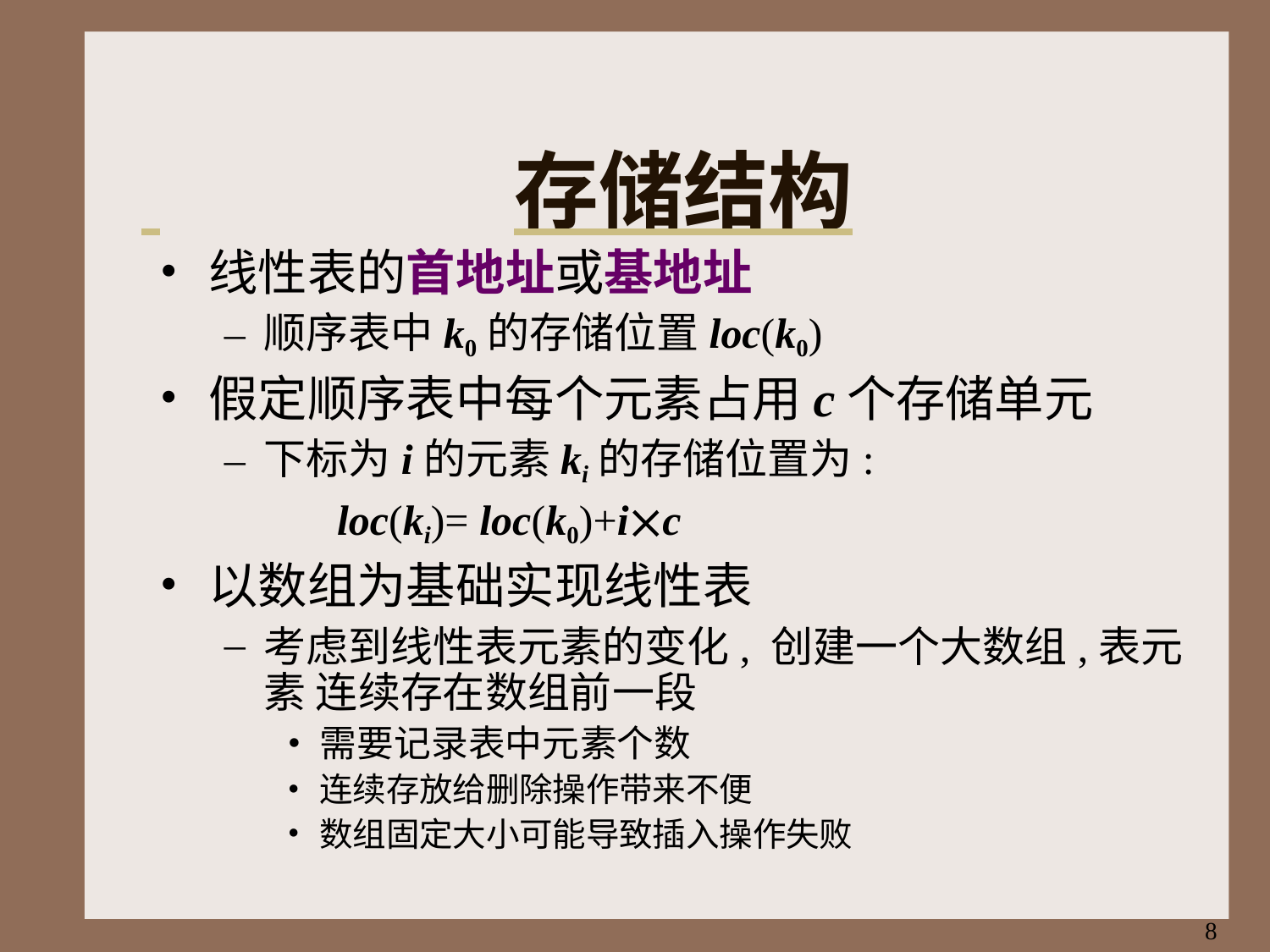

# 存储结构
线性表的首地址或基地址
顺序表中k0的存储位置loc(k0)
假定顺序表中每个元素占用c个存储单元
下标为i的元素ki的存储位置为:
loc(ki)= loc(k0)+i×c
以数组为基础实现线性表
考虑到线性表元素的变化, 创建一个大数组,表元素 连续存在数组前一段
需要记录表中元素个数
连续存放给删除操作带来不便
数组固定大小可能导致插入操作失败
8